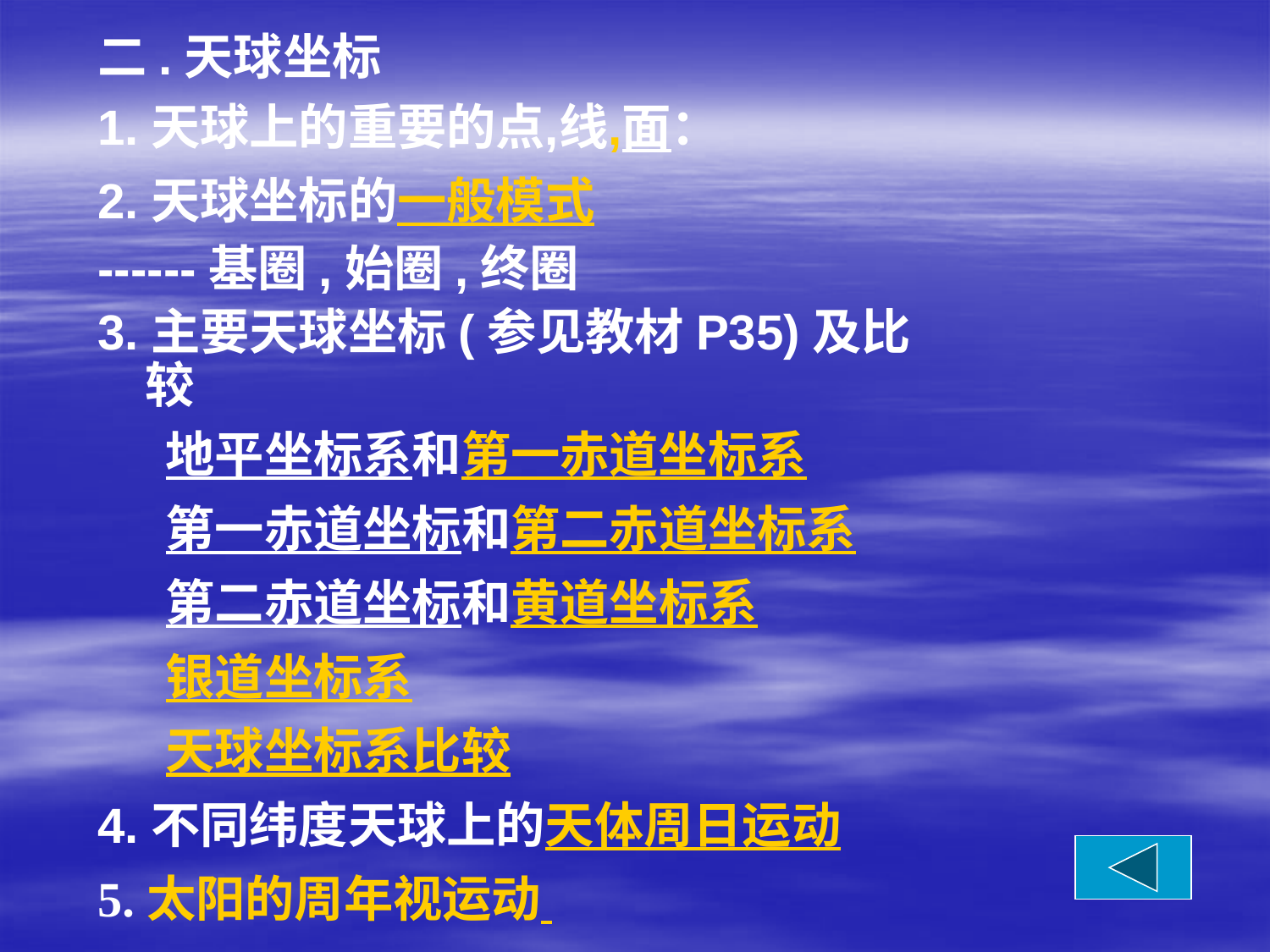

二.天球坐标
1.天球上的重要的点,线,面：
2.天球坐标的一般模式
------基圈,始圈,终圈
3.主要天球坐标(参见教材P35)及比较
     地平坐标系和第一赤道坐标系
     第一赤道坐标和第二赤道坐标系
     第二赤道坐标和黄道坐标系
     银道坐标系
     天球坐标系比较
4.不同纬度天球上的天体周日运动
5.太阳的周年视运动